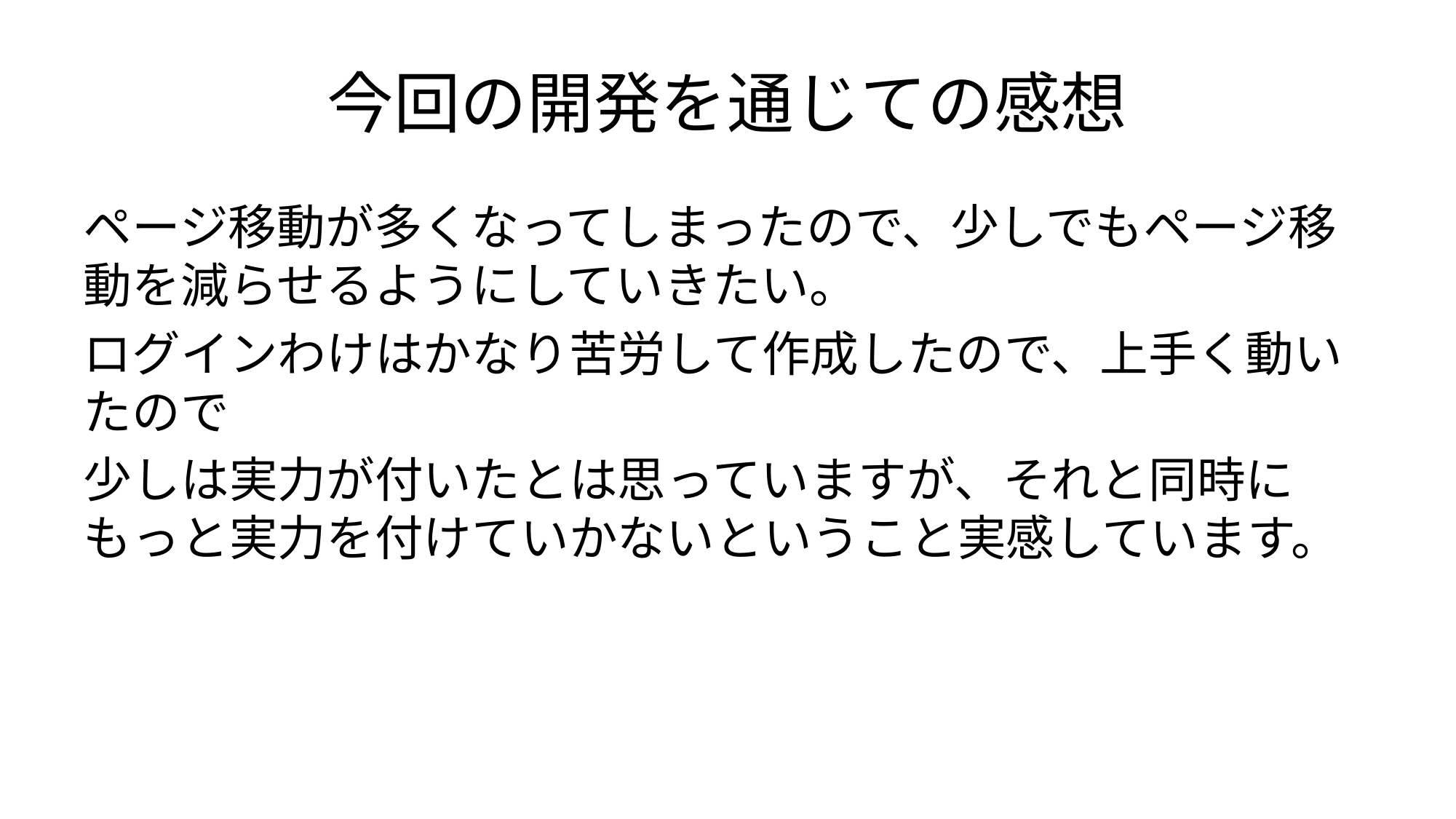

# 今回の開発を通じての感想
ページ移動が多くなってしまったので、少しでもページ移動を減らせるようにしていきたい。
ログインわけはかなり苦労して作成したので、上手く動いたので
少しは実力が付いたとは思っていますが、それと同時にもっと実力を付けていかないということ実感しています。